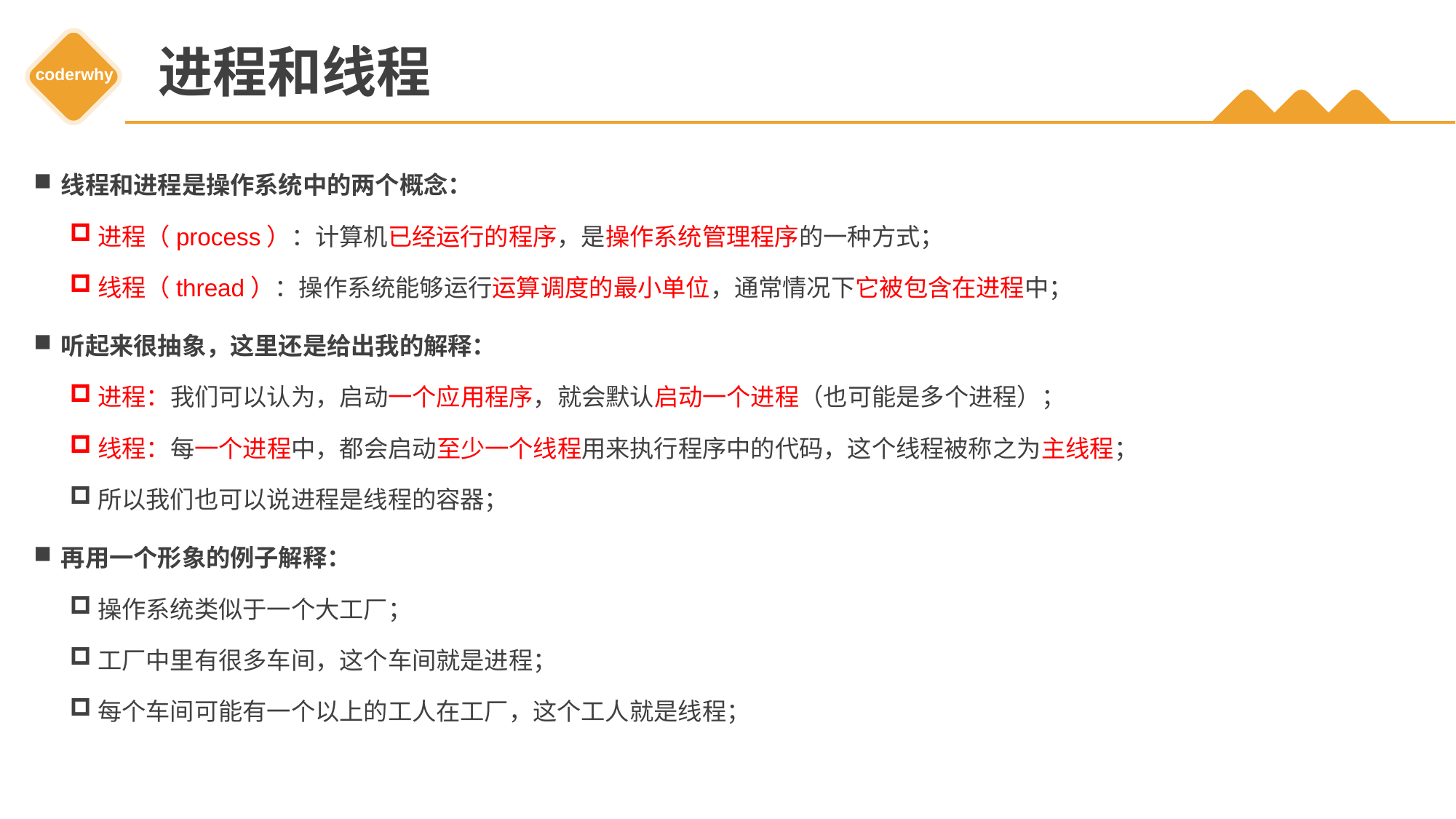

# 进程和线程
线程和进程是操作系统中的两个概念：
进程（process）：计算机已经运行的程序，是操作系统管理程序的一种方式；
线程（thread）：操作系统能够运行运算调度的最小单位，通常情况下它被包含在进程中；
听起来很抽象，这里还是给出我的解释：
进程：我们可以认为，启动一个应用程序，就会默认启动一个进程（也可能是多个进程）；
线程：每一个进程中，都会启动至少一个线程用来执行程序中的代码，这个线程被称之为主线程；
所以我们也可以说进程是线程的容器；
再用一个形象的例子解释：
操作系统类似于一个大工厂；
工厂中里有很多车间，这个车间就是进程；
每个车间可能有一个以上的工人在工厂，这个工人就是线程；